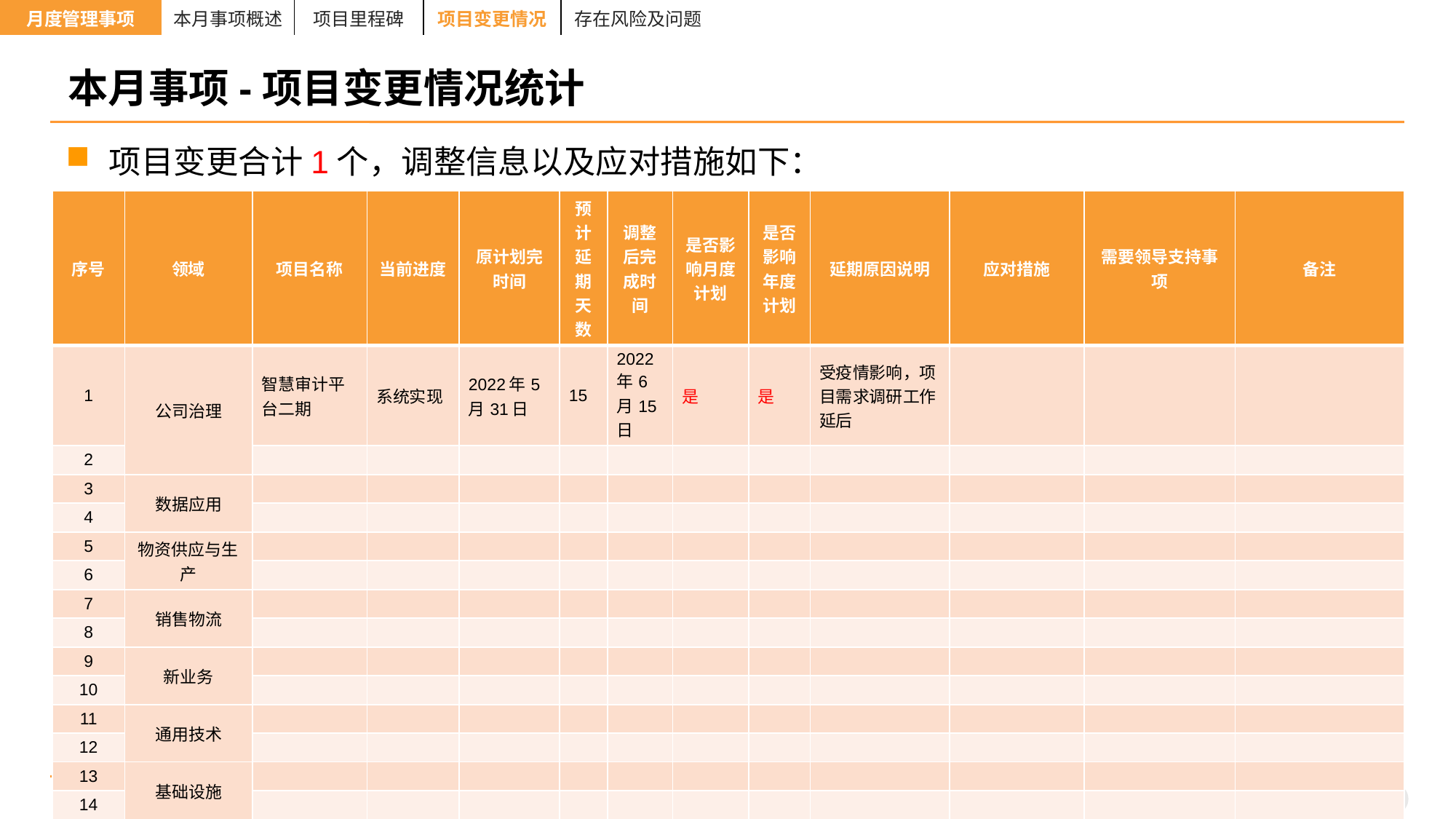

| 月度管理事项 | 本月事项概述 | 项目里程碑 | 项目变更情况 | 存在风险及问题 |  |  |  |  |
| --- | --- | --- | --- | --- | --- | --- | --- | --- |
# 本月事项-项目变更情况统计
项目变更合计1个，调整信息以及应对措施如下：
| 序号 | 领域 | 项目名称 | 当前进度 | 原计划完时间 | 预计延期天数 | 调整后完成时间 | 是否影响月度计划 | 是否影响年度计划 | 延期原因说明 | 应对措施 | 需要领导支持事项 | 备注 |
| --- | --- | --- | --- | --- | --- | --- | --- | --- | --- | --- | --- | --- |
| 1 | 公司治理 | 智慧审计平台二期 | 系统实现 | 2022年5月31日 | 15 | 2022年6月15日 | 是 | 是 | 受疫情影响，项目需求调研工作延后 |  |  |  |
| 2 |  |  |  |  |  |  |  |  |  |  |  |  |
| 3 | 数据应用 |  |  |  |  |  |  |  |  |  |  |  |
| 4 |  |  |  |  |  |  |  |  |  |  |  |  |
| 5 | 物资供应与生产 |  |  |  |  |  |  |  |  |  |  |  |
| 6 |  |  |  |  |  |  |  |  |  |  |  |  |
| 7 | 销售物流 |  |  |  |  |  |  |  |  |  |  |  |
| 8 |  |  |  |  |  |  |  |  |  |  |  |  |
| 9 | 新业务 |  |  |  |  |  |  |  |  |  |  |  |
| 10 |  |  |  |  |  |  |  |  |  |  |  |  |
| 11 | 通用技术 |  |  |  |  |  |  |  |  |  |  |  |
| 12 |  |  |  |  |  |  |  |  |  |  |  |  |
| 13 | 基础设施 |  |  |  |  |  |  |  |  |  |  |  |
| 14 |  |  |  |  |  |  |  |  |  |  |  |  |